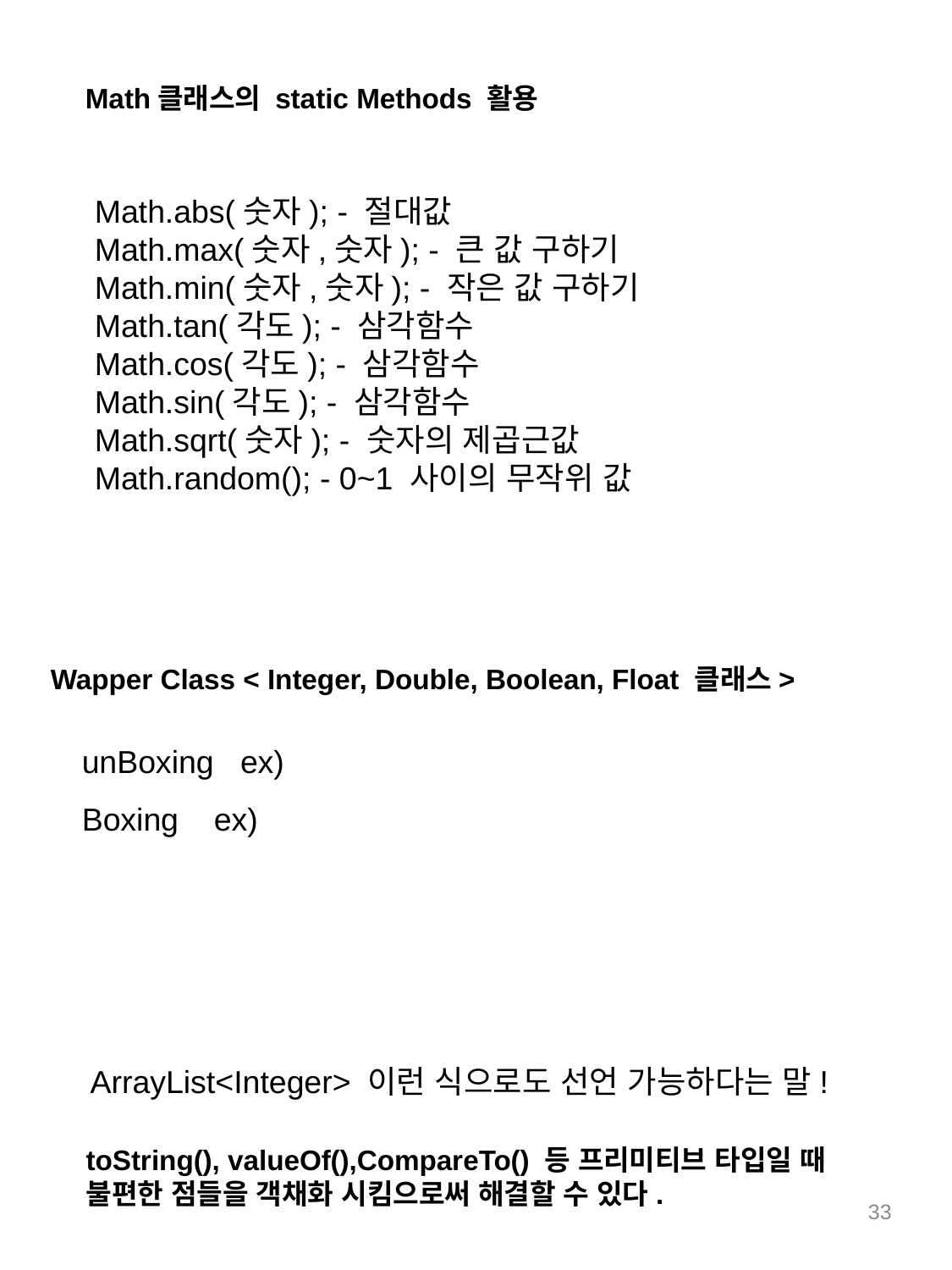

Math클래스의 static Methods 활용
Math.abs(숫자); - 절대값
Math.max(숫자,숫자); - 큰 값 구하기
Math.min(숫자,숫자); - 작은 값 구하기
Math.tan(각도); - 삼각함수
Math.cos(각도); - 삼각함수
Math.sin(각도); - 삼각함수
Math.sqrt(숫자); - 숫자의 제곱근값
Math.random(); - 0~1 사이의 무작위 값
Wapper Class < Integer, Double, Boolean, Float 클래스>
unBoxing   ex)
Boxing    ex)
ArrayList<Integer> 이런 식으로도 선언 가능하다는 말!
toString(), valueOf(),CompareTo() 등 프리미티브 타입일 때
불편한 점들을 객채화 시킴으로써 해결할 수 있다.
33